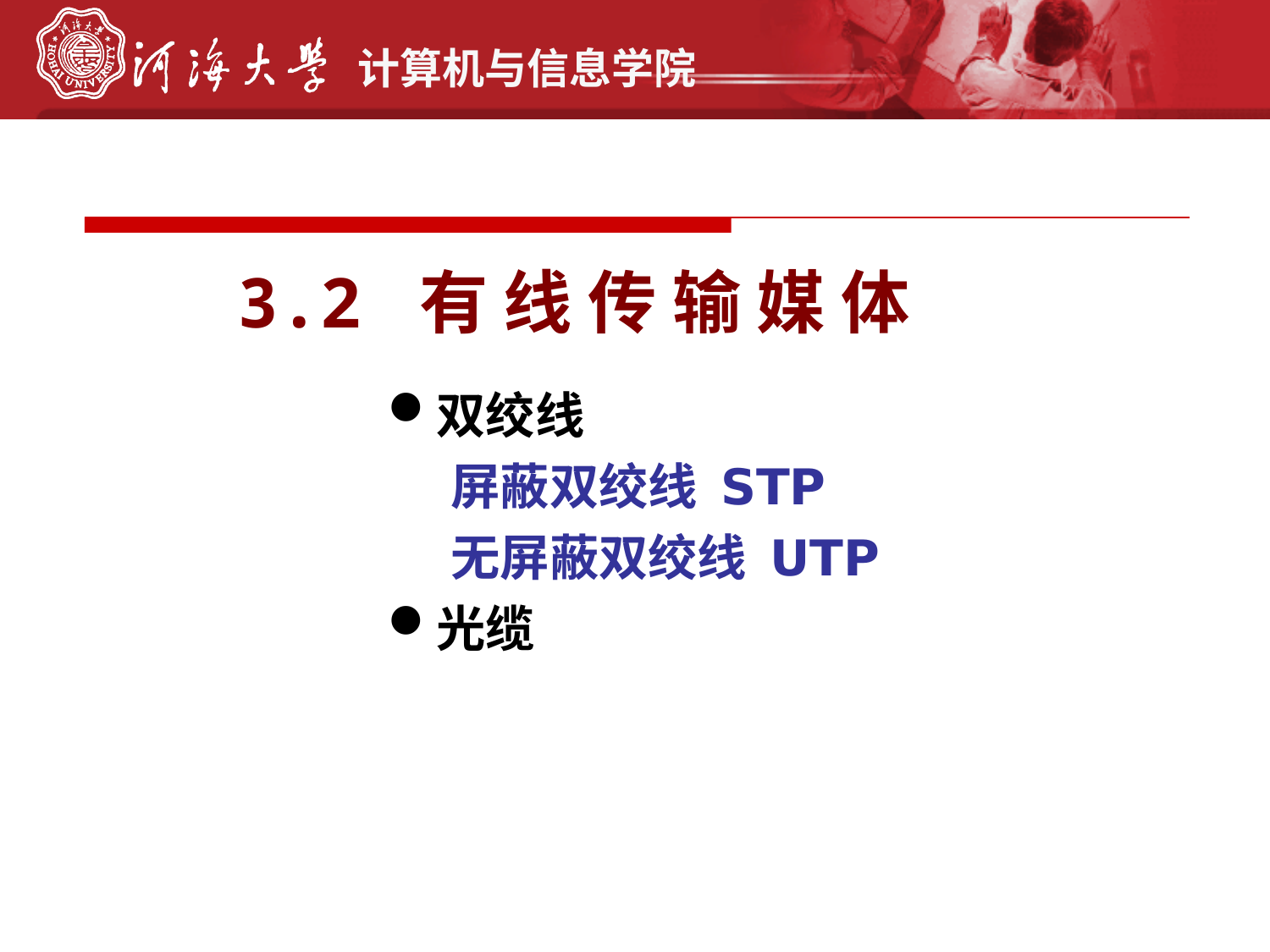

# 3.2 有 线 传 输 媒 体
双绞线
屏蔽双绞线 STP
无屏蔽双绞线 UTP
光缆